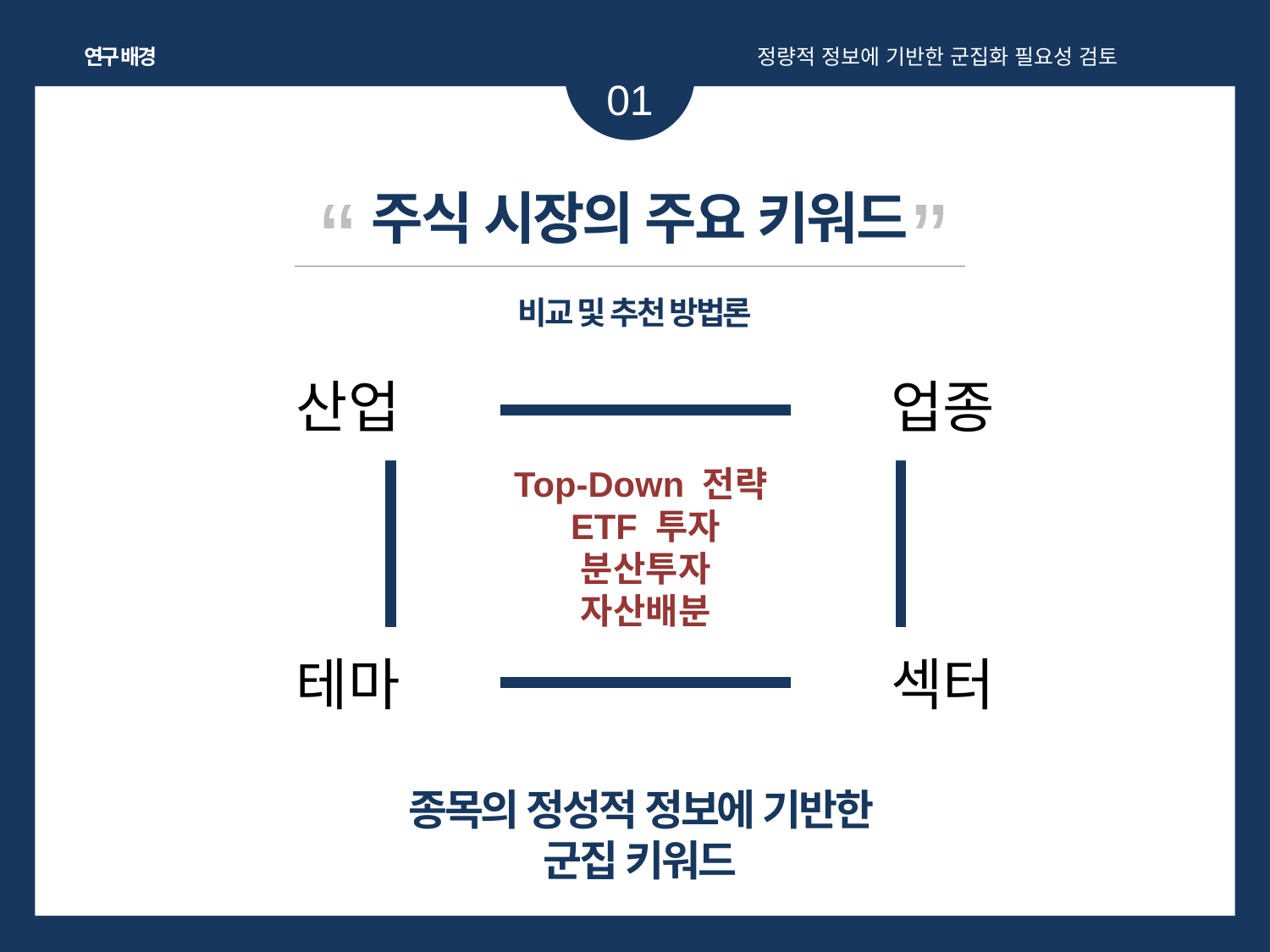

연구 배경
정량적 정보에 기반한 군집화 필요성 검토
01

“                   ”
주식 시장의 주요 키워드
비교 및 추천 방법론
산업
업종
Top-Down 전략
ETF 투자
분산투자
자산배분
테마
섹터
종목의 정성적 정보에 기반한 군집 키워드